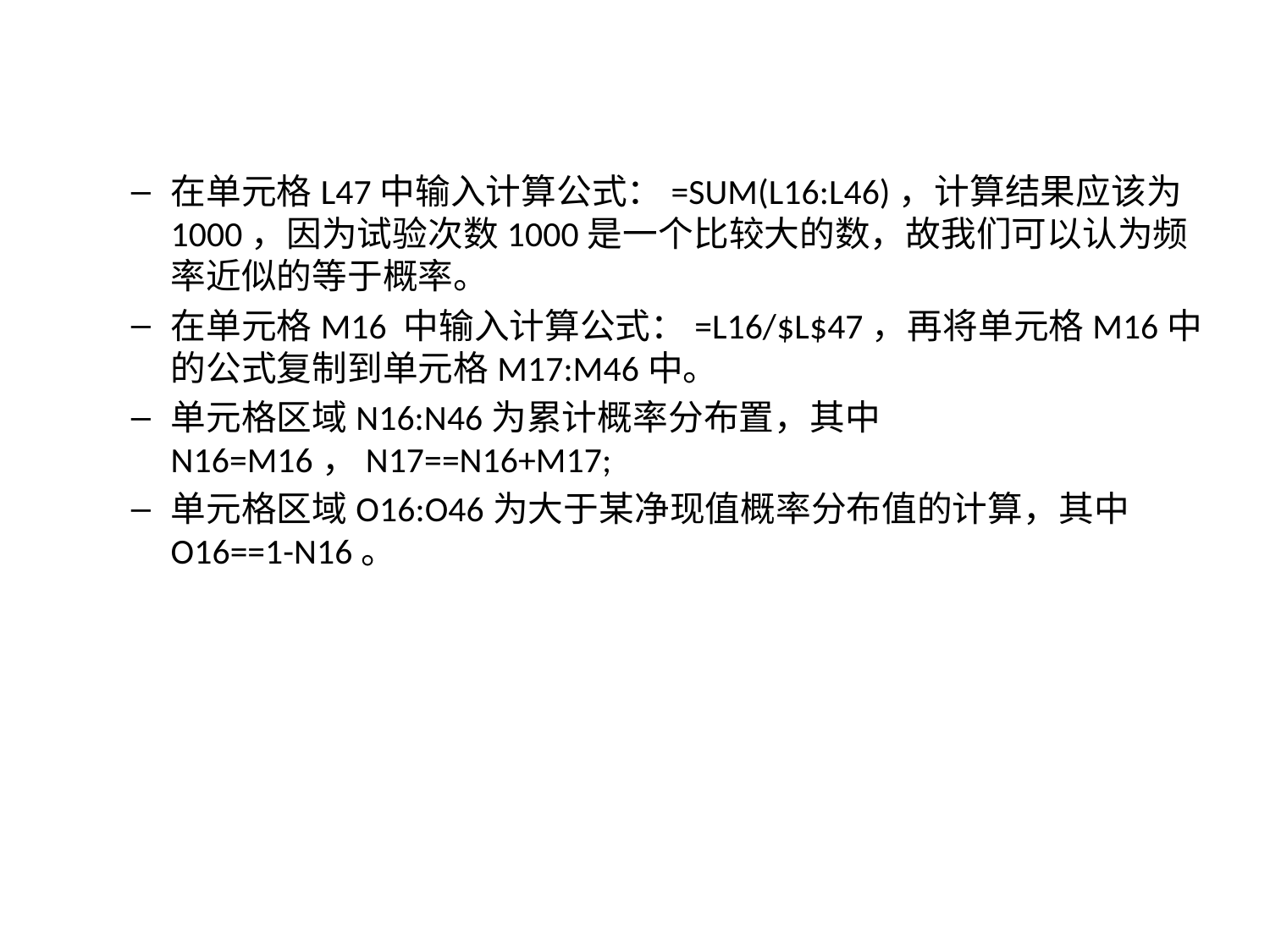

# 在单元格L47中输入计算公式：=SUM(L16:L46)，计算结果应该为1000，因为试验次数1000是一个比较大的数，故我们可以认为频率近似的等于概率。
在单元格M16 中输入计算公式：=L16/$L$47，再将单元格M16中的公式复制到单元格M17:M46中。
单元格区域N16:N46为累计概率分布置，其中N16=M16，N17==N16+M17;
单元格区域O16:O46为大于某净现值概率分布值的计算，其中O16==1-N16。